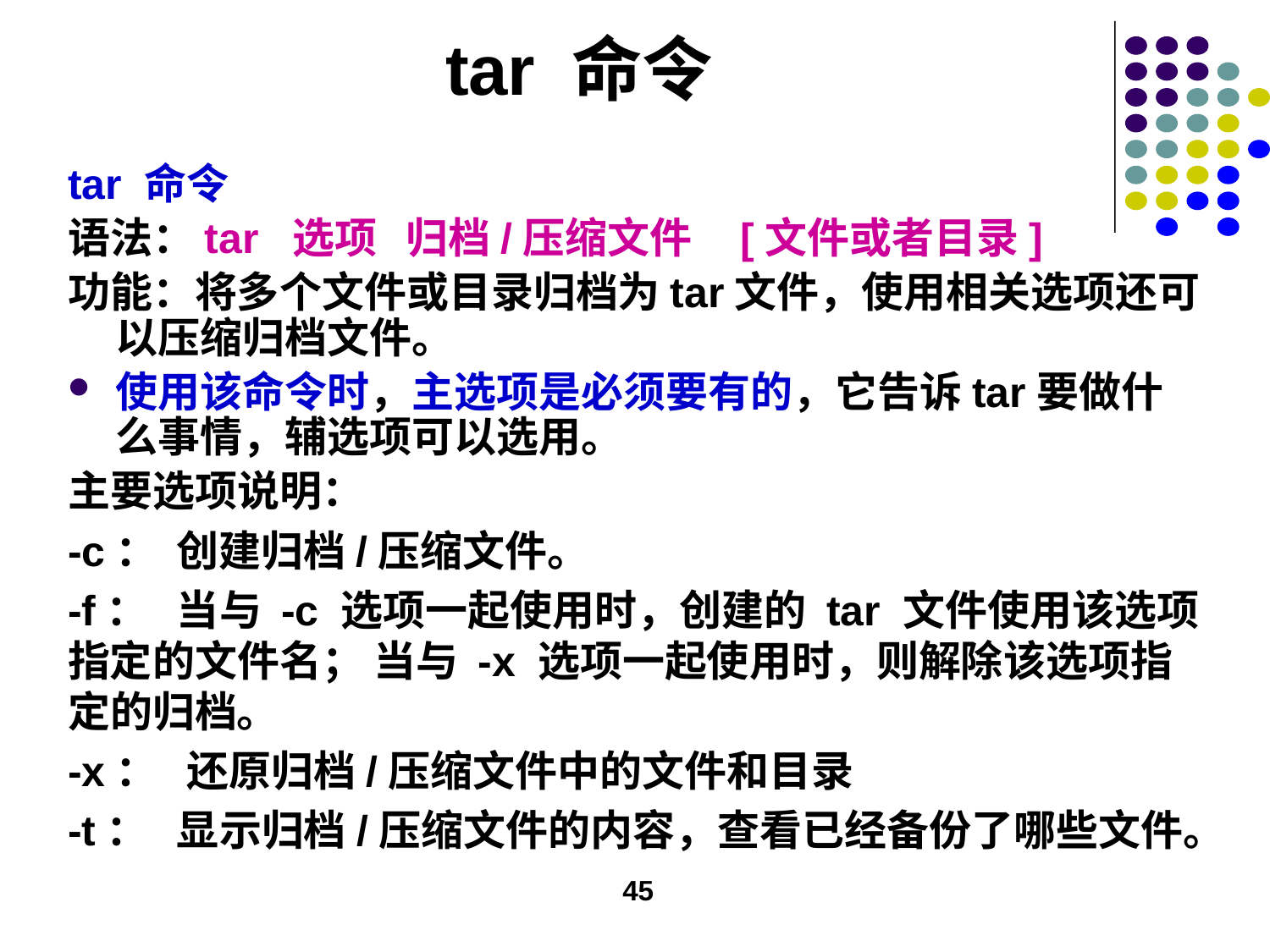

# tar 命令
tar 命令
语法：tar  选项   归档/压缩文件    [文件或者目录]
功能：将多个文件或目录归档为tar文件，使用相关选项还可以压缩归档文件。
使用该命令时，主选项是必须要有的，它告诉tar要做什么事情，辅选项可以选用。
主要选项说明：
-c：  创建归档/压缩文件。
-f：   当与 -c 选项一起使用时，创建的 tar 文件使用该选项指定的文件名； 当与 -x 选项一起使用时，则解除该选项指定的归档。
-x：   还原归档/压缩文件中的文件和目录
-t：   显示归档/压缩文件的内容，查看已经备份了哪些文件。

45